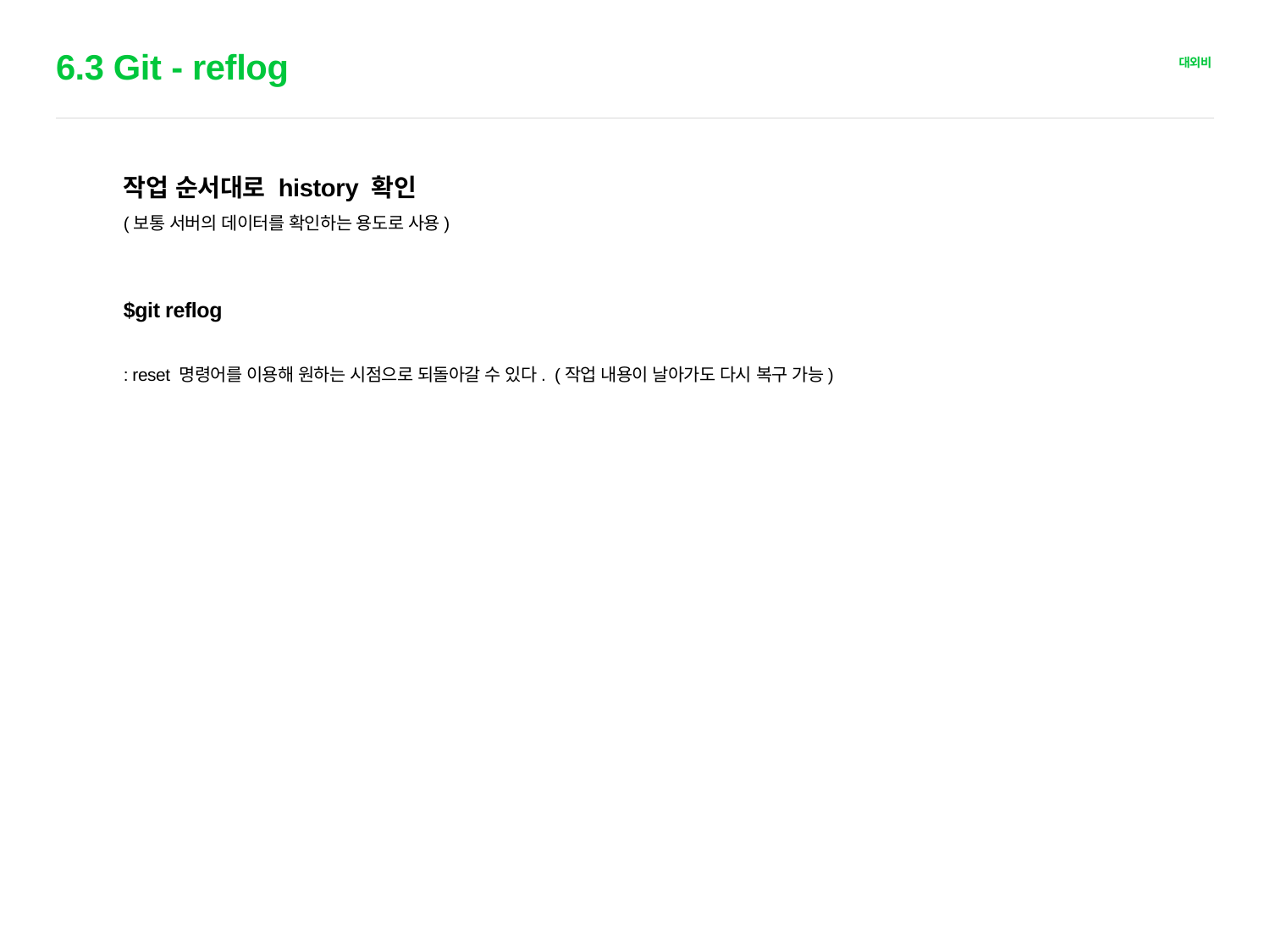

# 6.3 Git - reflog
작업 순서대로 history 확인
(보통 서버의 데이터를 확인하는 용도로 사용)

$git reflog

: reset 명령어를 이용해 원하는 시점으로 되돌아갈 수 있다.  (작업 내용이 날아가도 다시 복구 가능)